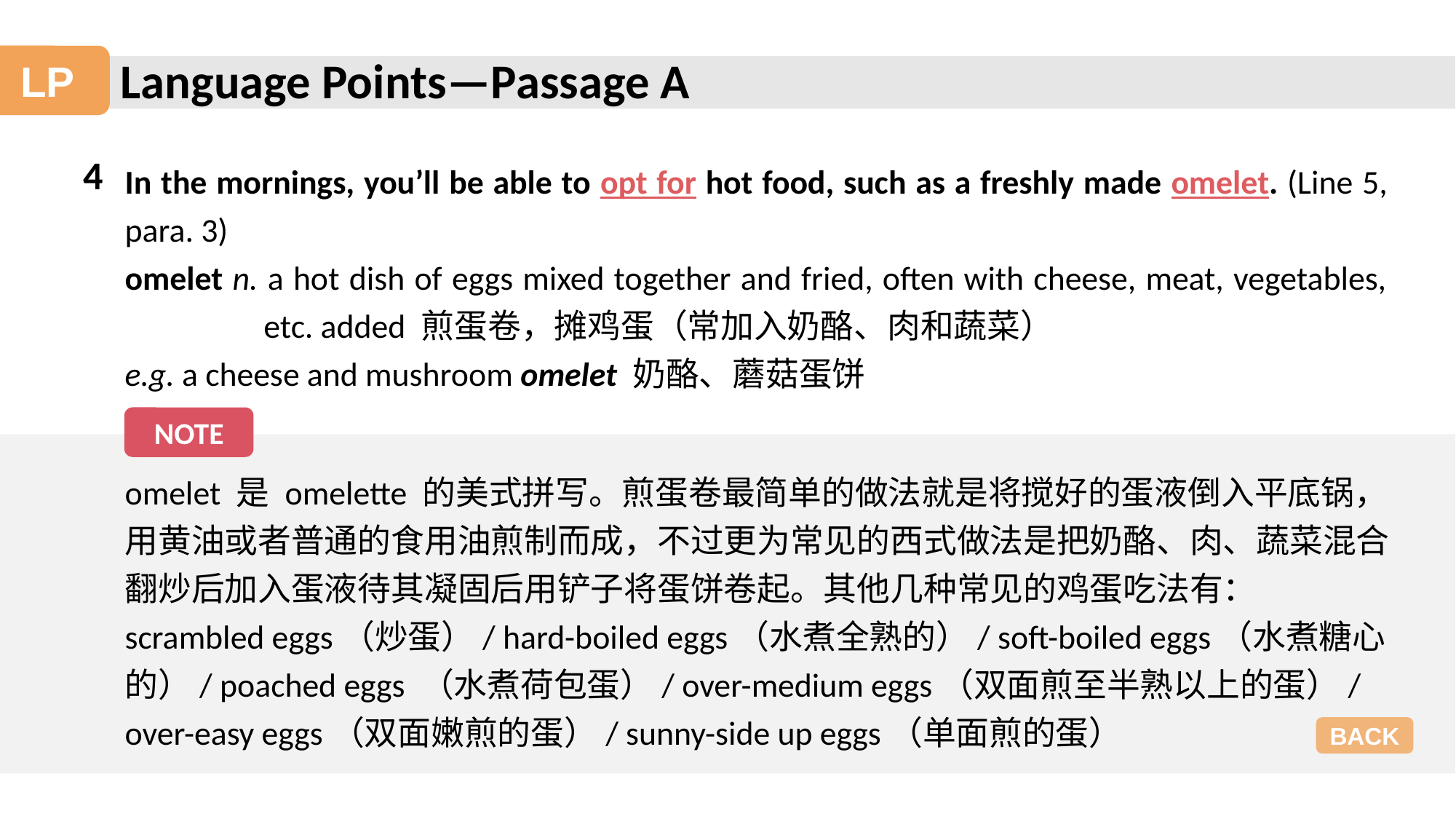

Language Points—Passage A
LP

4
In the mornings, you’ll be able to opt for hot food, such as a freshly made omelet. (Line 5, para. 3)
omelet n. a hot dish of eggs mixed together and fried, often with cheese, meat, vegetables, etc. added 煎蛋卷，摊鸡蛋（常加入奶酪、肉和蔬菜）
e.g. a cheese and mushroom omelet 奶酪、蘑菇蛋饼
NOTE

omelet 是 omelette 的美式拼写。煎蛋卷最简单的做法就是将搅好的蛋液倒入平底锅，用黄油或者普通的食用油煎制而成，不过更为常见的西式做法是把奶酪、肉、蔬菜混合翻炒后加入蛋液待其凝固后用铲子将蛋饼卷起。其他几种常见的鸡蛋吃法有：scrambled eggs（炒蛋）/ hard-boiled eggs（水煮全熟的）/ soft-boiled eggs（水煮糖心的）/ poached eggs （水煮荷包蛋）/ over-medium eggs（双面煎至半熟以上的蛋）/ over-easy eggs（双面嫩煎的蛋）/ sunny-side up eggs（单面煎的蛋）
BACK